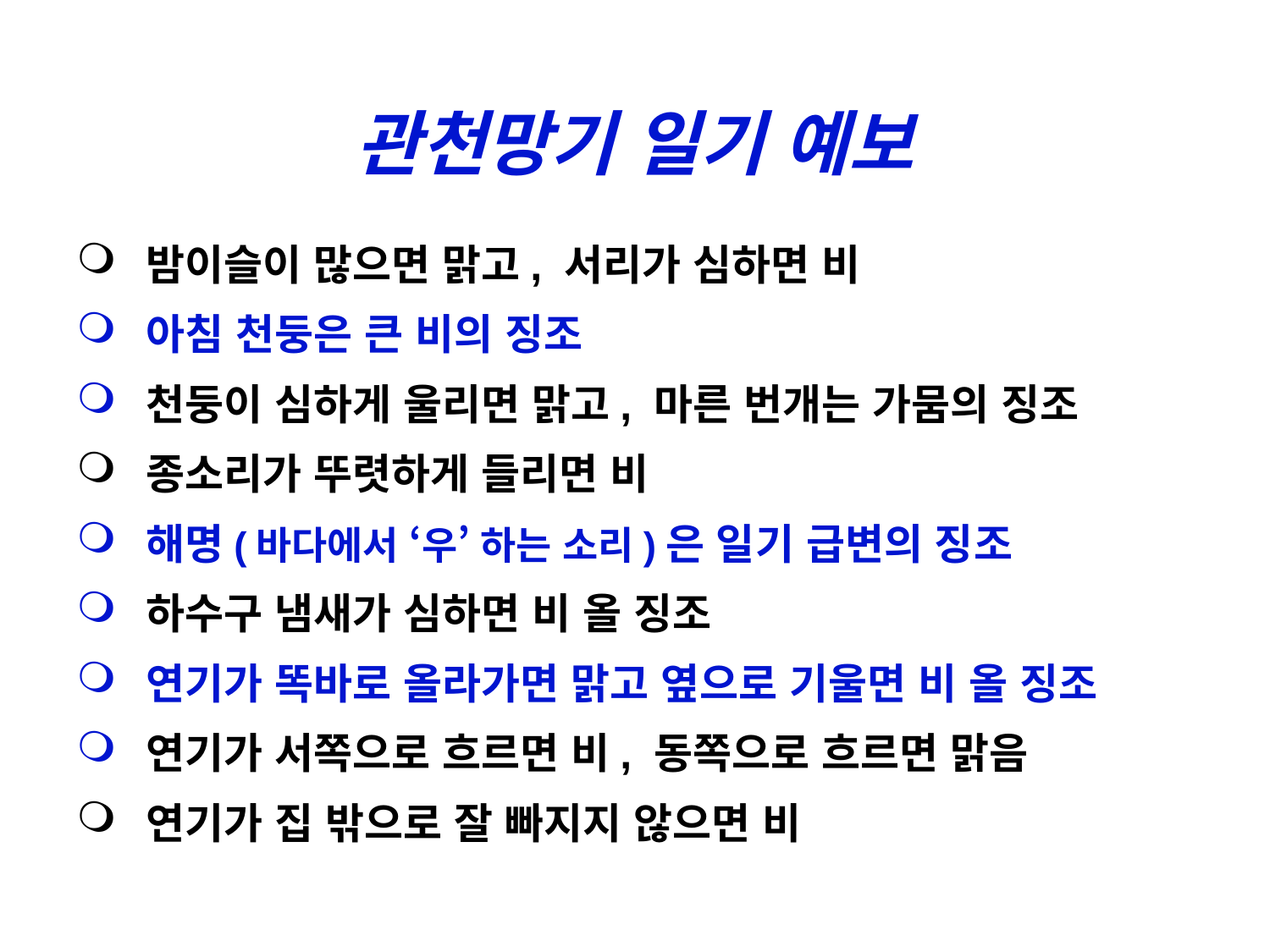

# 관천망기 일기 예보
 밤이슬이 많으면 맑고, 서리가 심하면 비
 아침 천둥은 큰 비의 징조
 천둥이 심하게 울리면 맑고, 마른 번개는 가뭄의 징조
 종소리가 뚜렷하게 들리면 비
 해명(바다에서 ‘우’ 하는 소리)은 일기 급변의 징조
 하수구 냄새가 심하면 비 올 징조
 연기가 똑바로 올라가면 맑고 옆으로 기울면 비 올 징조
 연기가 서쪽으로 흐르면 비, 동쪽으로 흐르면 맑음
 연기가 집 밖으로 잘 빠지지 않으면 비